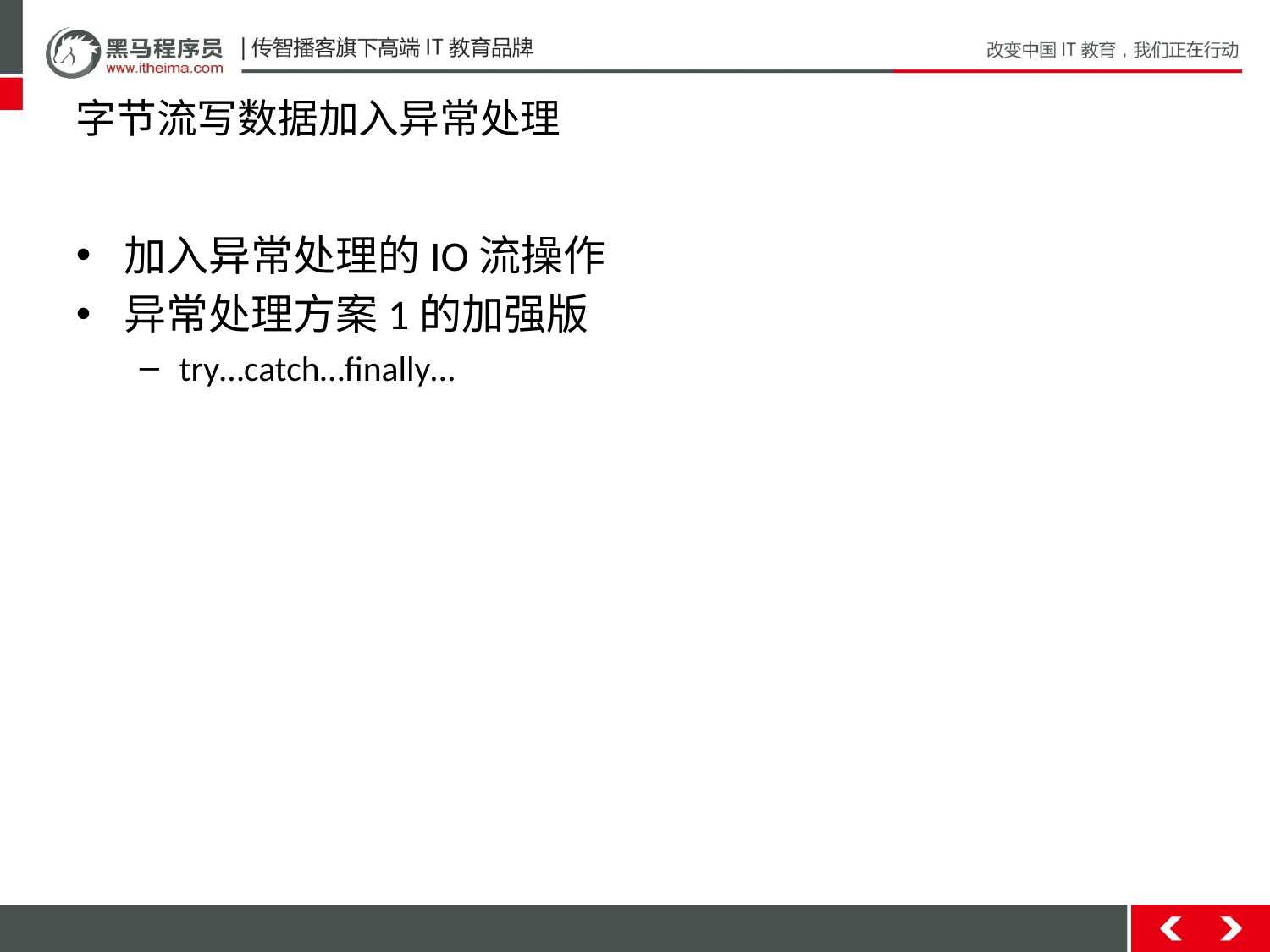

# 字节流写数据加入异常处理
加入异常处理的IO流操作
异常处理方案1的加强版
try…catch…finally…